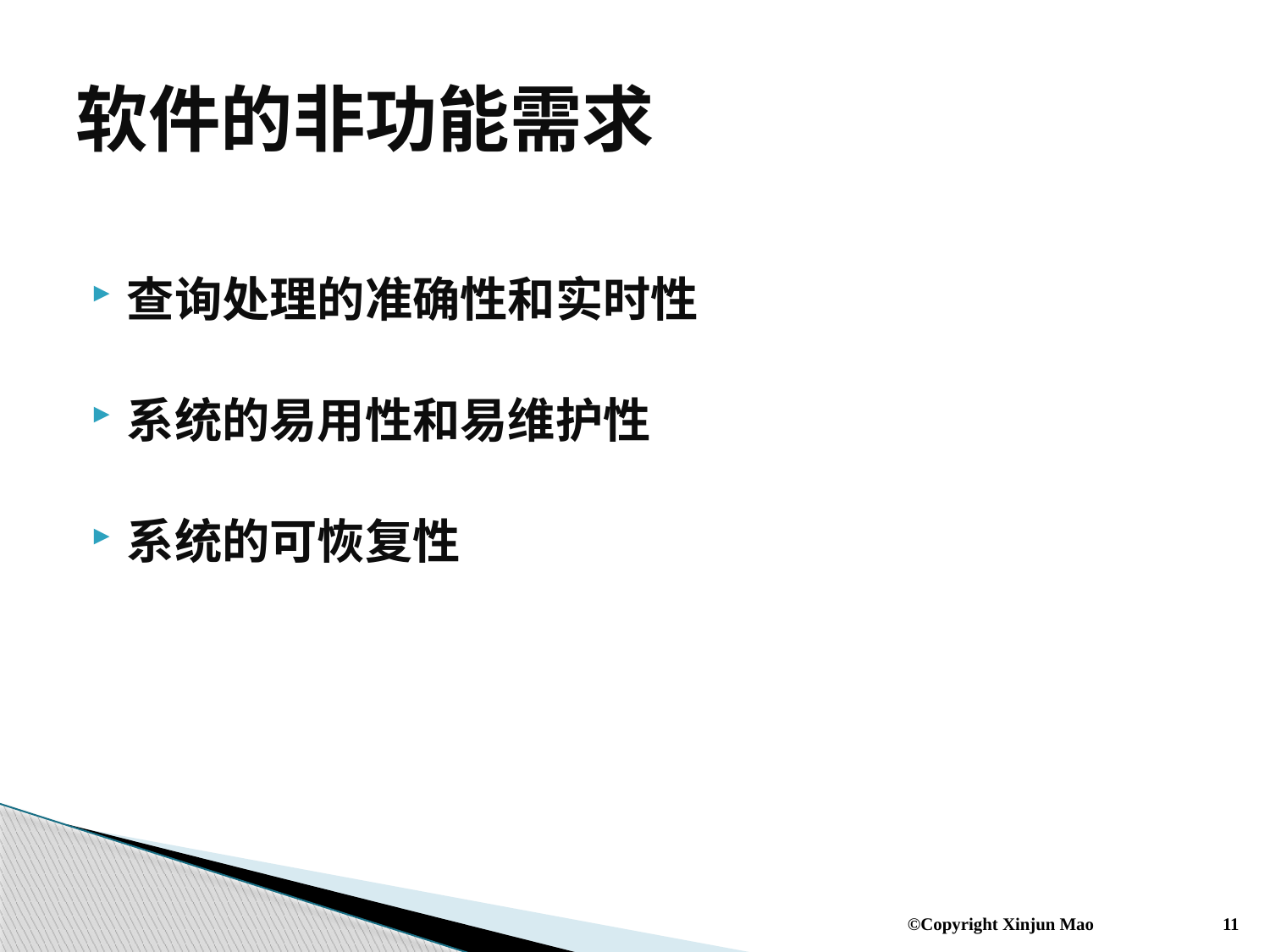

# 软件的非功能需求
查询处理的准确性和实时性
系统的易用性和易维护性
系统的可恢复性

©Copyright Xinjun Mao
11